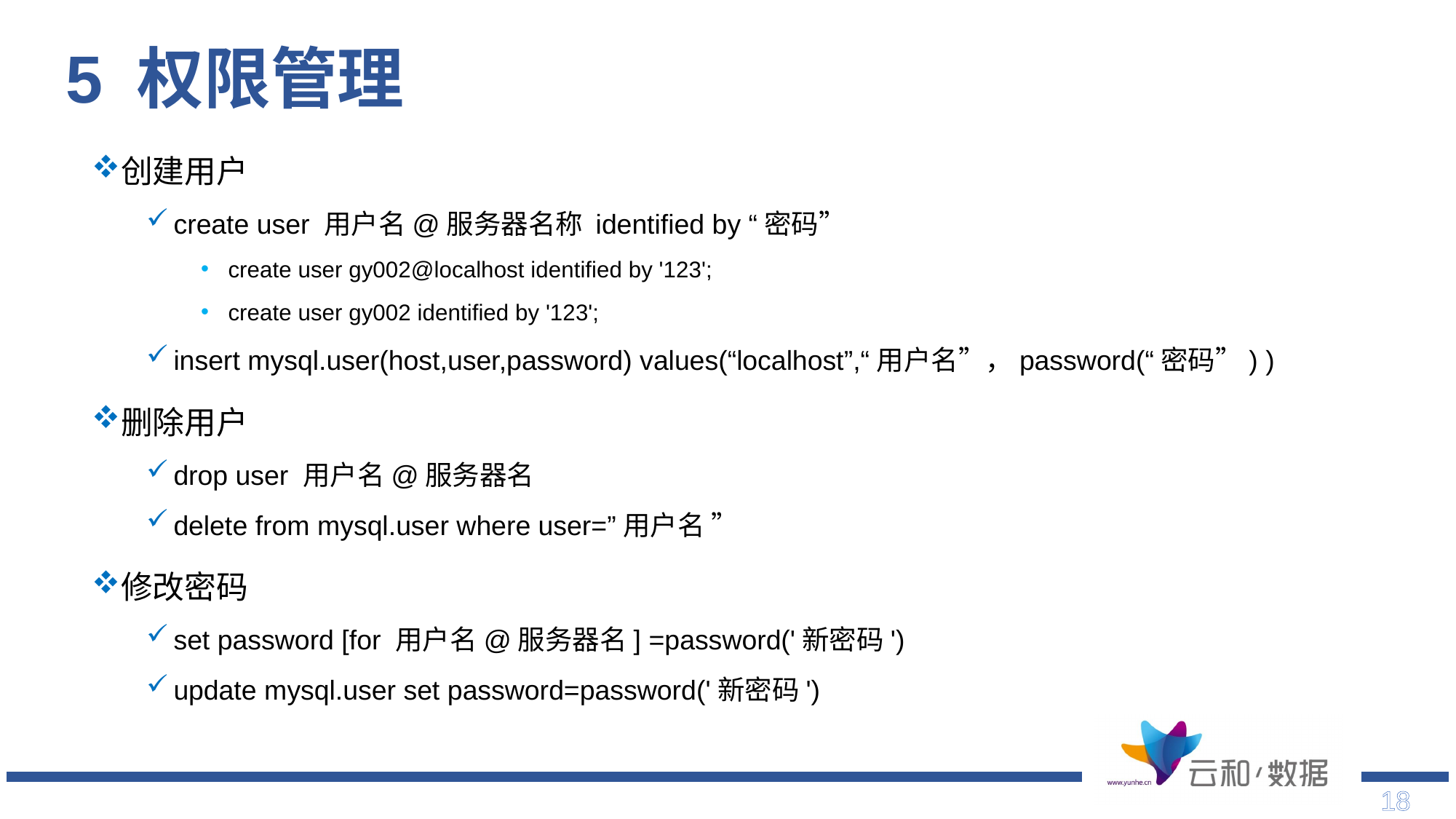

# 5 权限管理
创建用户
create user 用户名@服务器名称 identified by “密码”
create user gy002@localhost identified by '123';
create user gy002 identified by '123';
insert mysql.user(host,user,password) values(“localhost”,“用户名”，password(“密码”) )
删除用户
drop user 用户名@服务器名
delete from mysql.user where user=”用户名 ”
修改密码
set password [for 用户名@服务器名] =password('新密码')
update mysql.user set password=password('新密码')